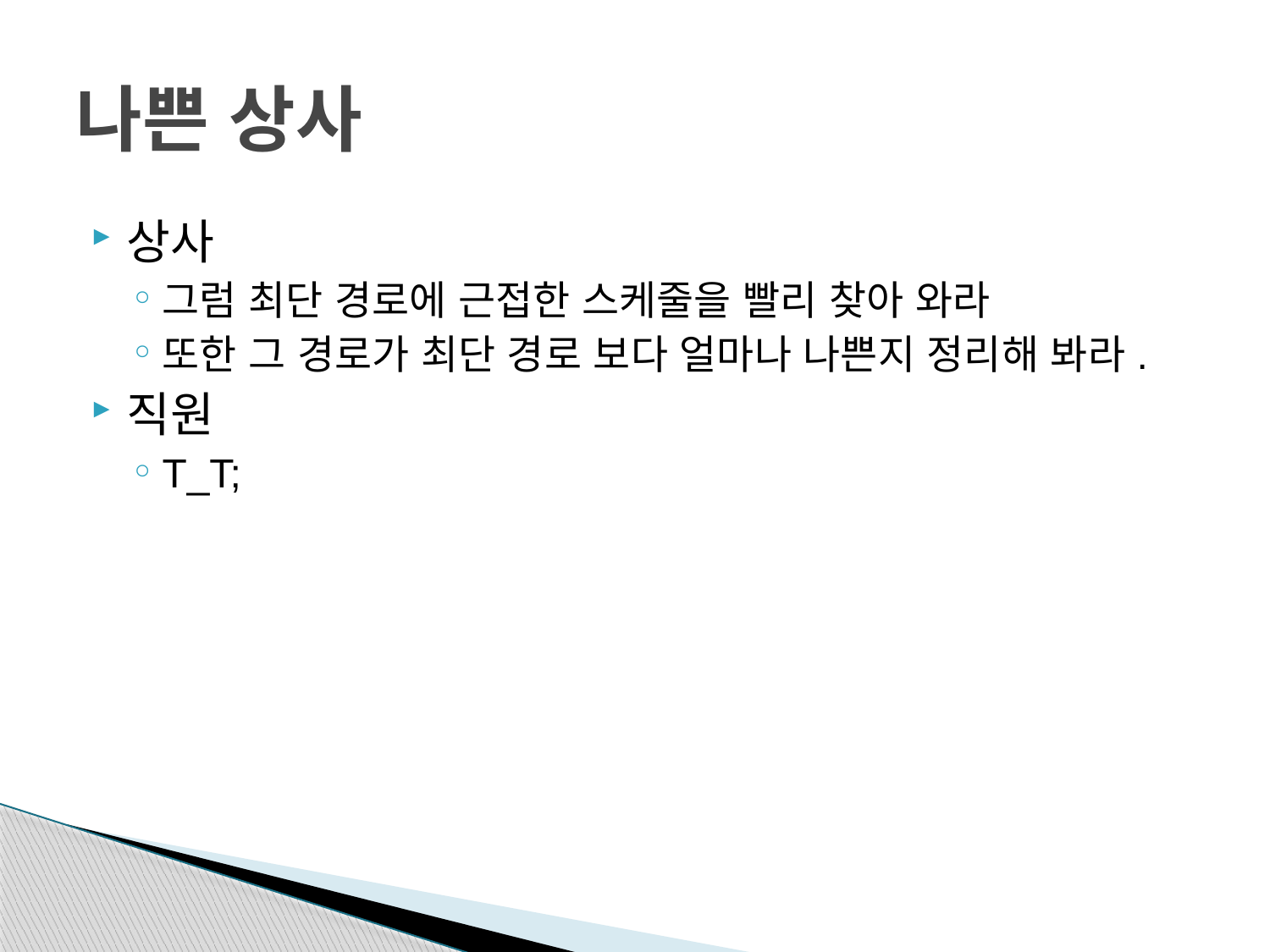

# 나쁜 상사
상사
그럼 최단 경로에 근접한 스케줄을 빨리 찾아 와라
또한 그 경로가 최단 경로 보다 얼마나 나쁜지 정리해 봐라.
직원
T_T;